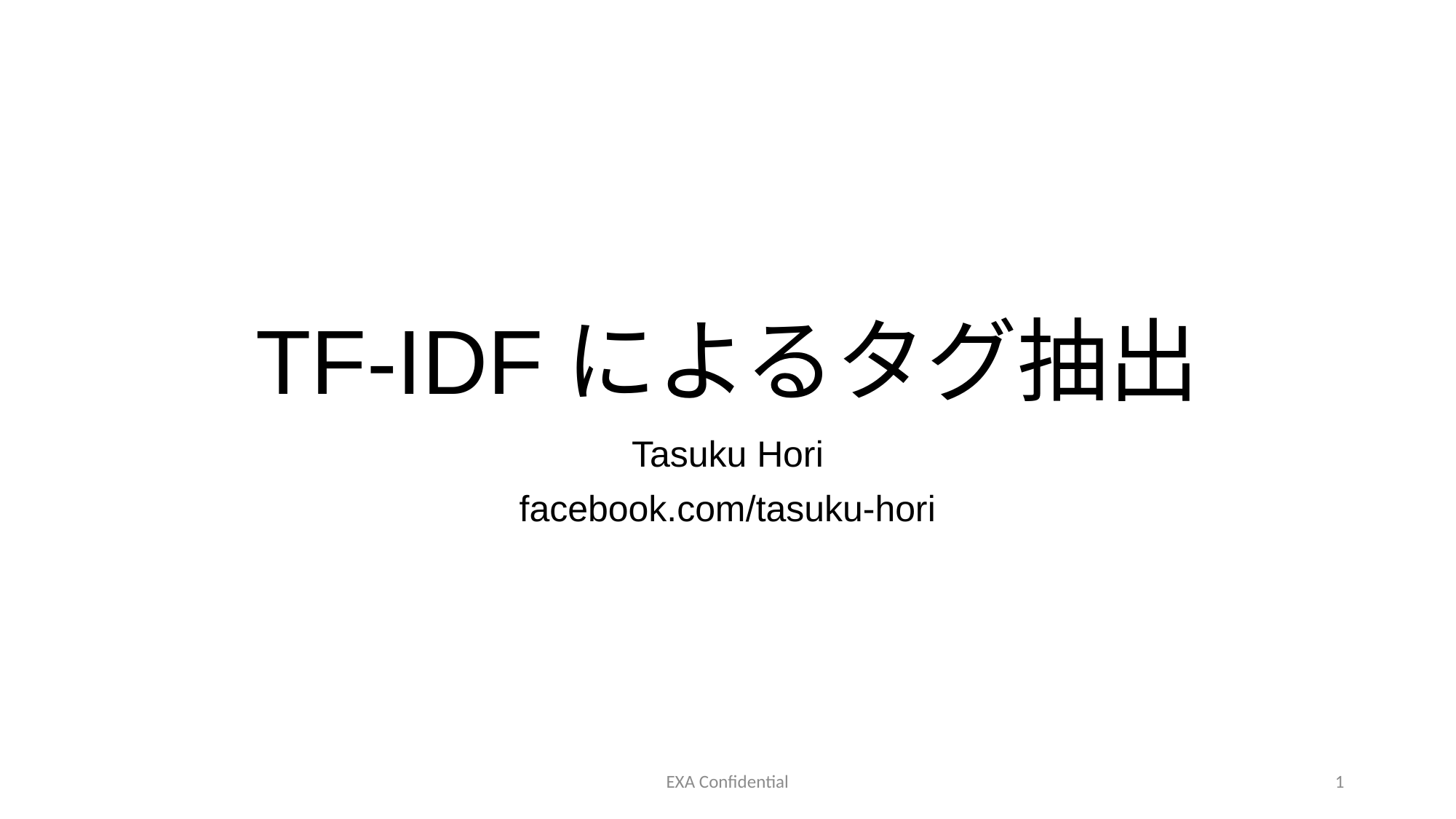

# TF-IDFによるタグ抽出
Tasuku Hori
facebook.com/tasuku-hori
EXA Confidential
1